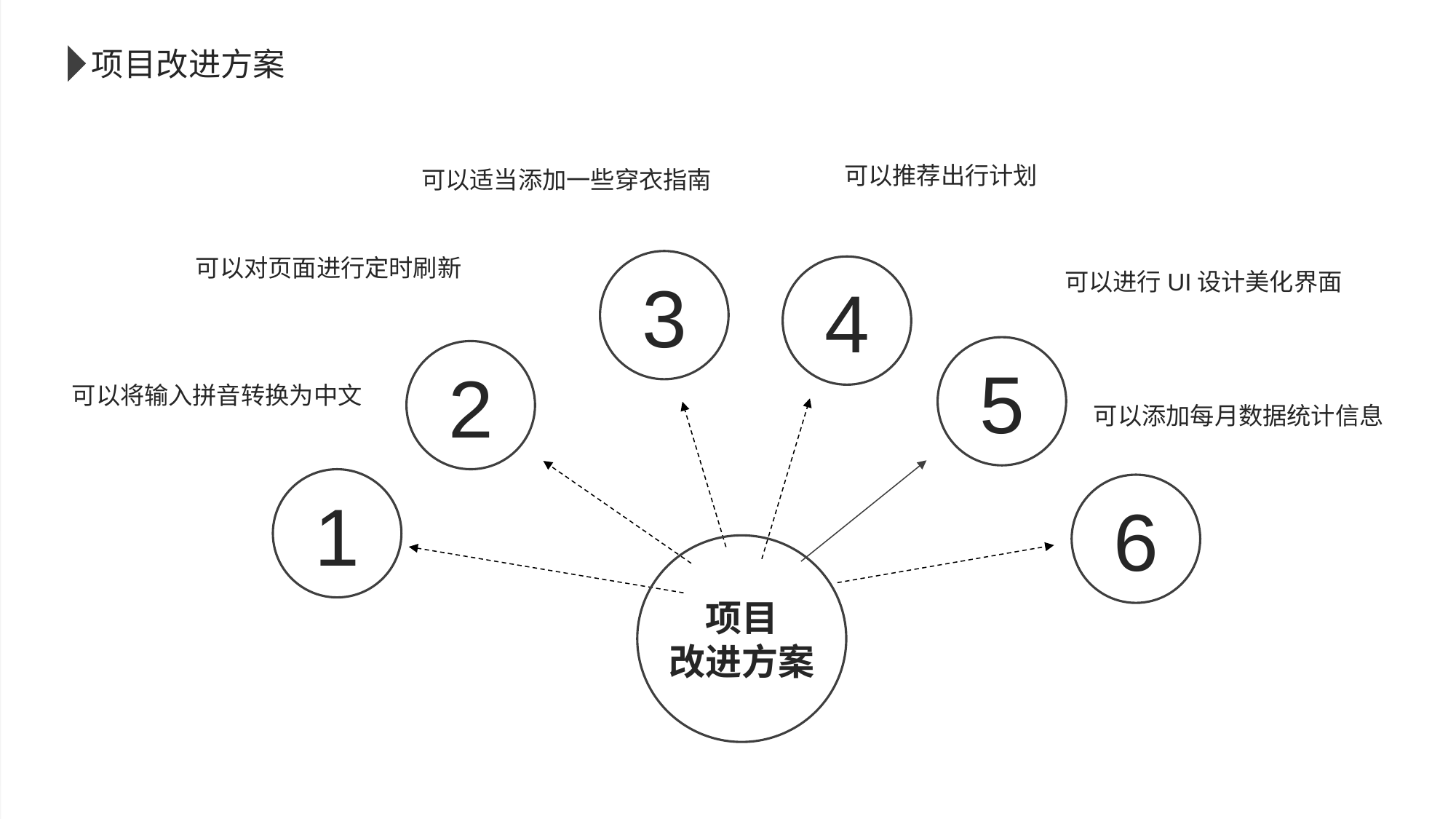

项目改进方案

可以推荐出行计划
可以适当添加一些穿衣指南
可以对页面进行定时刷新
可以进行UI设计美化界面
可以将输入拼音转换为中文
可以添加每月数据统计信息
3
4
5
2

1
6
项目
改进方案